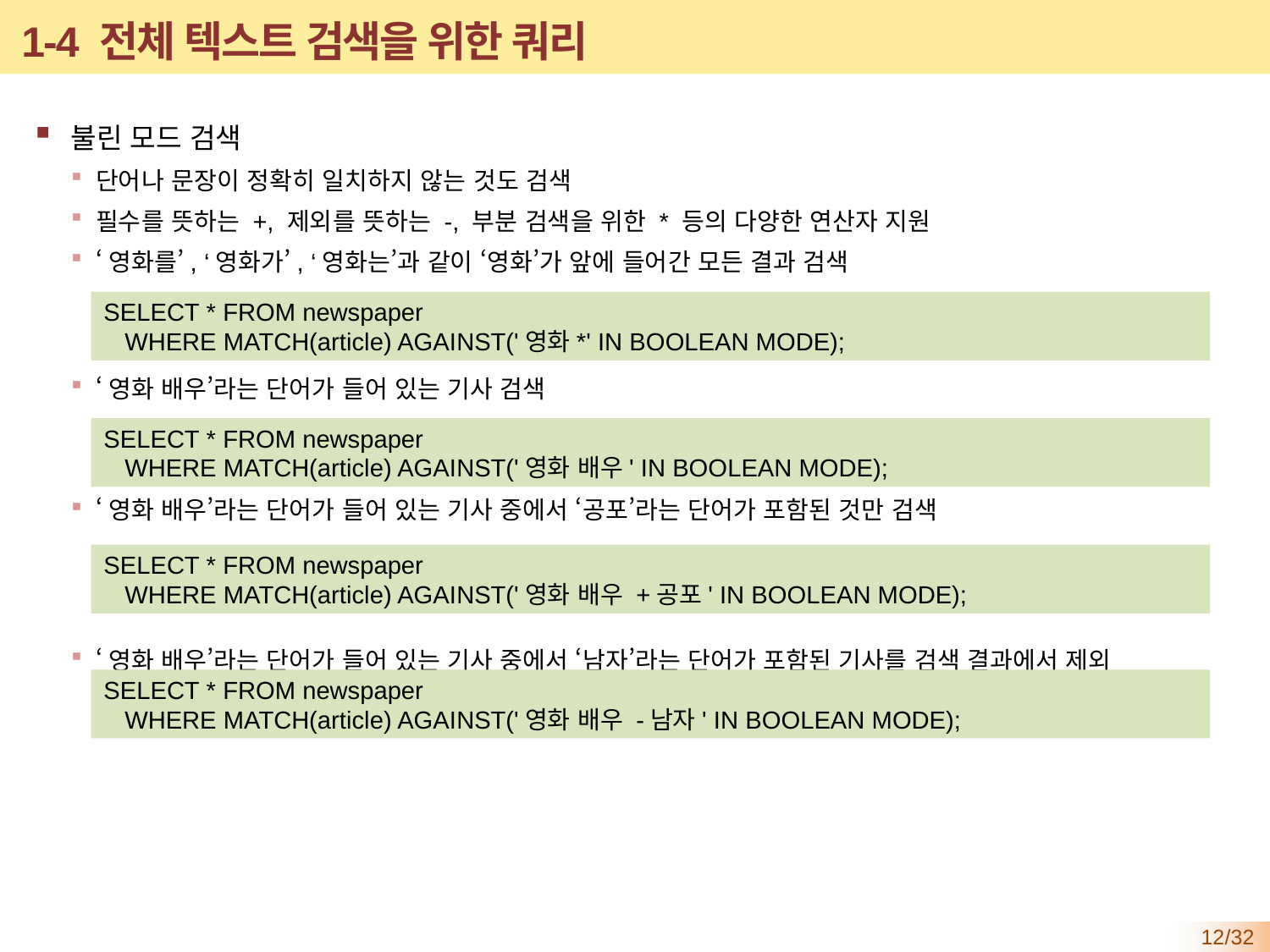

# 1-4 전체 텍스트 검색을 위한 쿼리
불린 모드 검색
단어나 문장이 정확히 일치하지 않는 것도 검색
필수를 뜻하는 +, 제외를 뜻하는 -, 부분 검색을 위한 * 등의 다양한 연산자 지원
‘영화를’, ‘영화가’, ‘영화는’과 같이 ‘영화’가 앞에 들어간 모든 결과 검색

‘영화 배우’라는 단어가 들어 있는 기사 검색

‘영화 배우’라는 단어가 들어 있는 기사 중에서 ‘공포’라는 단어가 포함된 것만 검색

‘영화 배우’라는 단어가 들어 있는 기사 중에서 ‘남자’라는 단어가 포함된 기사를 검색 결과에서 제외

SELECT * FROM newspaper
   WHERE MATCH(article) AGAINST('영화*' IN BOOLEAN MODE);
SELECT * FROM newspaper
   WHERE MATCH(article) AGAINST('영화 배우' IN BOOLEAN MODE);
SELECT * FROM newspaper
   WHERE MATCH(article) AGAINST('영화 배우 +공포' IN BOOLEAN MODE);
SELECT * FROM newspaper
   WHERE MATCH(article) AGAINST('영화 배우 -남자' IN BOOLEAN MODE);